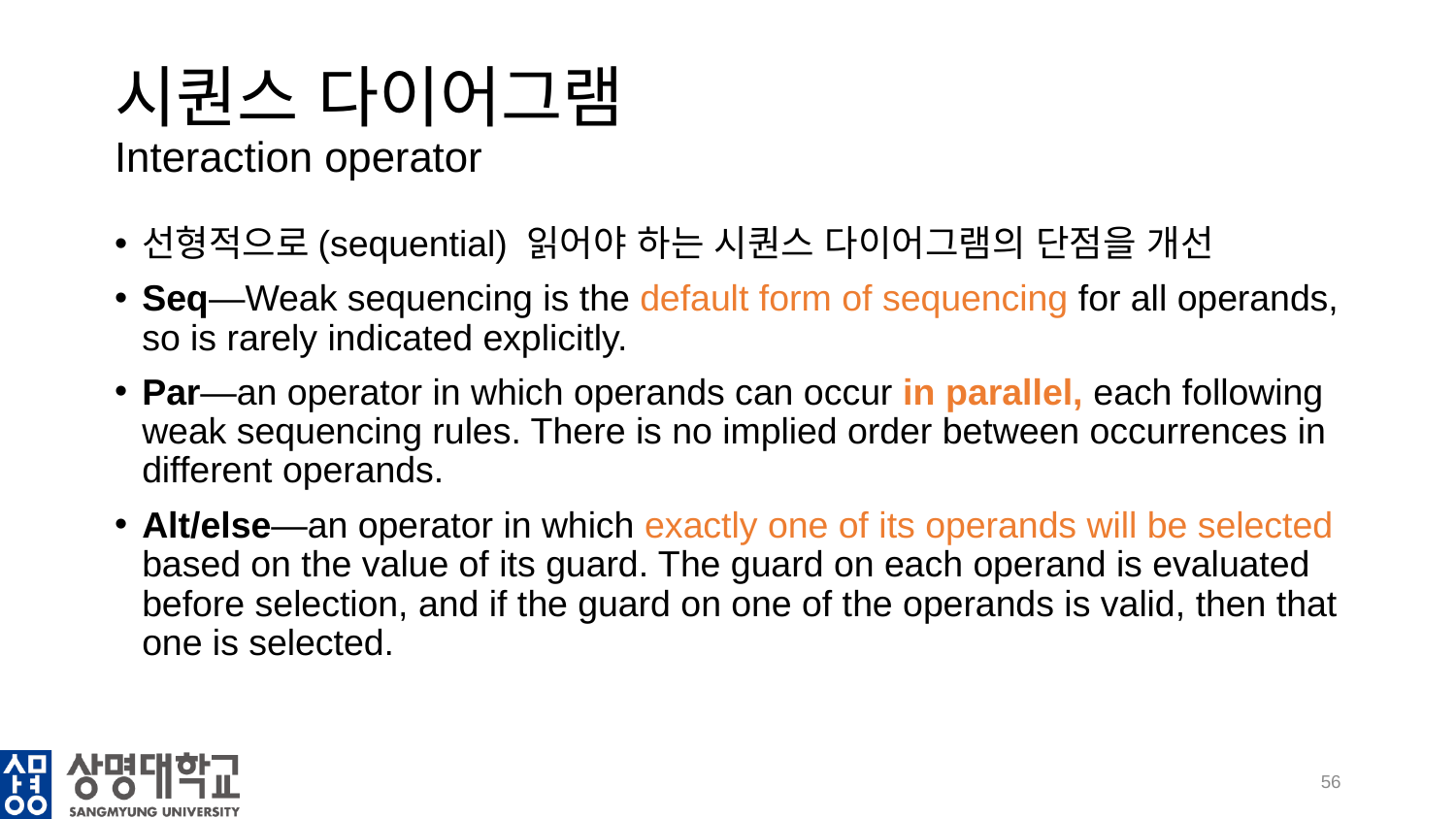

# 시퀀스 다이어그램 Interaction operator
선형적으로(sequential) 읽어야 하는 시퀀스 다이어그램의 단점을 개선
Seq—Weak sequencing is the default form of sequencing for all operands, so is rarely indicated explicitly.
Par—an operator in which operands can occur in parallel, each following weak sequencing rules. There is no implied order between occurrences in different operands.
Alt/else—an operator in which exactly one of its operands will be selected based on the value of its guard. The guard on each operand is evaluated before selection, and if the guard on one of the operands is valid, then that one is selected.
56